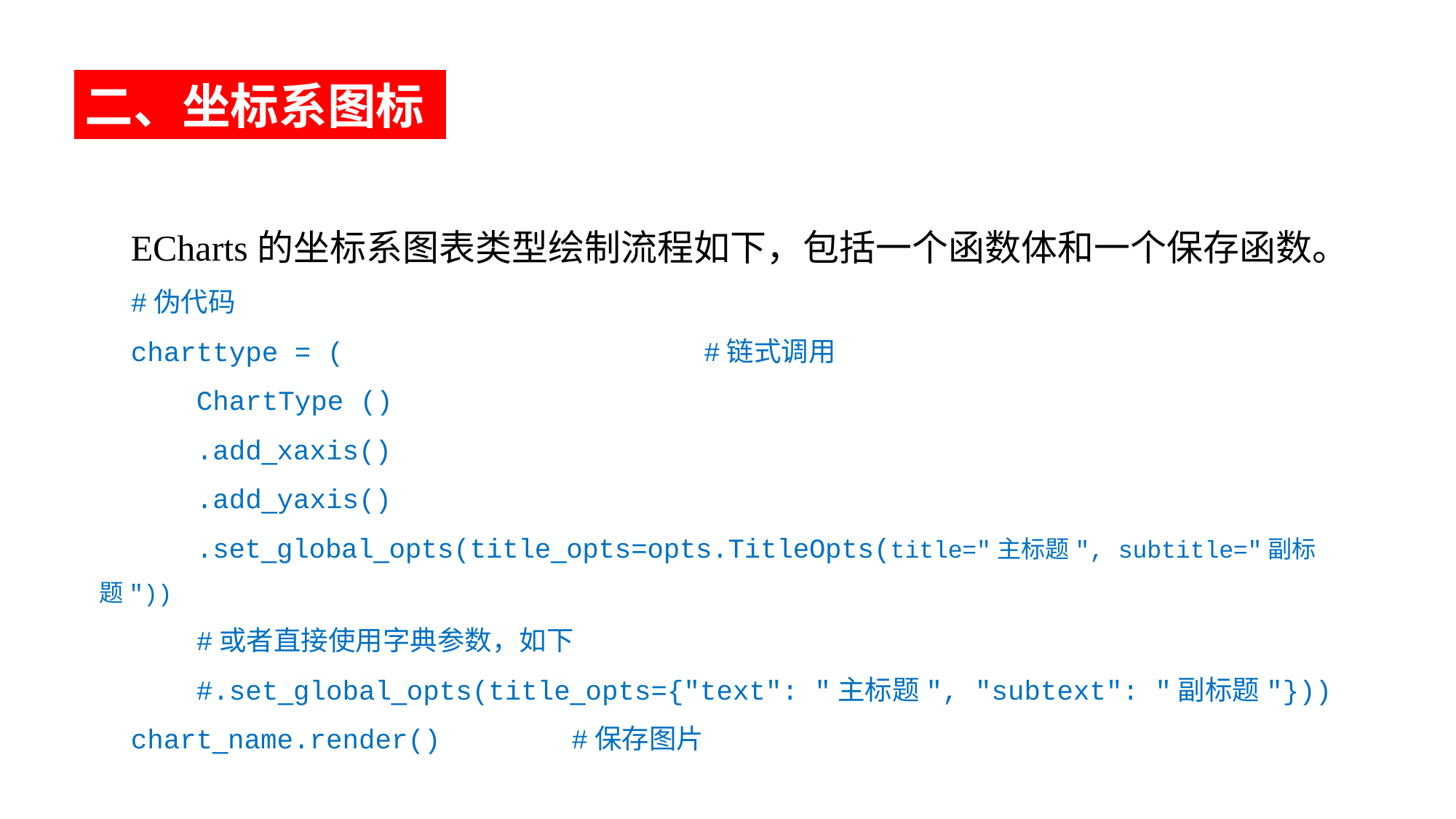

二、坐标系图标
ECharts的坐标系图表类型绘制流程如下，包括一个函数体和一个保存函数。
#伪代码
charttype = (                      #链式调用
    ChartType ()
    .add_xaxis()
    .add_yaxis()
    .set_global_opts(title_opts=opts.TitleOpts(title="主标题", subtitle="副标题"))
    #或者直接使用字典参数，如下
    #.set_global_opts(title_opts={"text": "主标题", "subtext": "副标题"}))
chart_name.render()        #保存图片